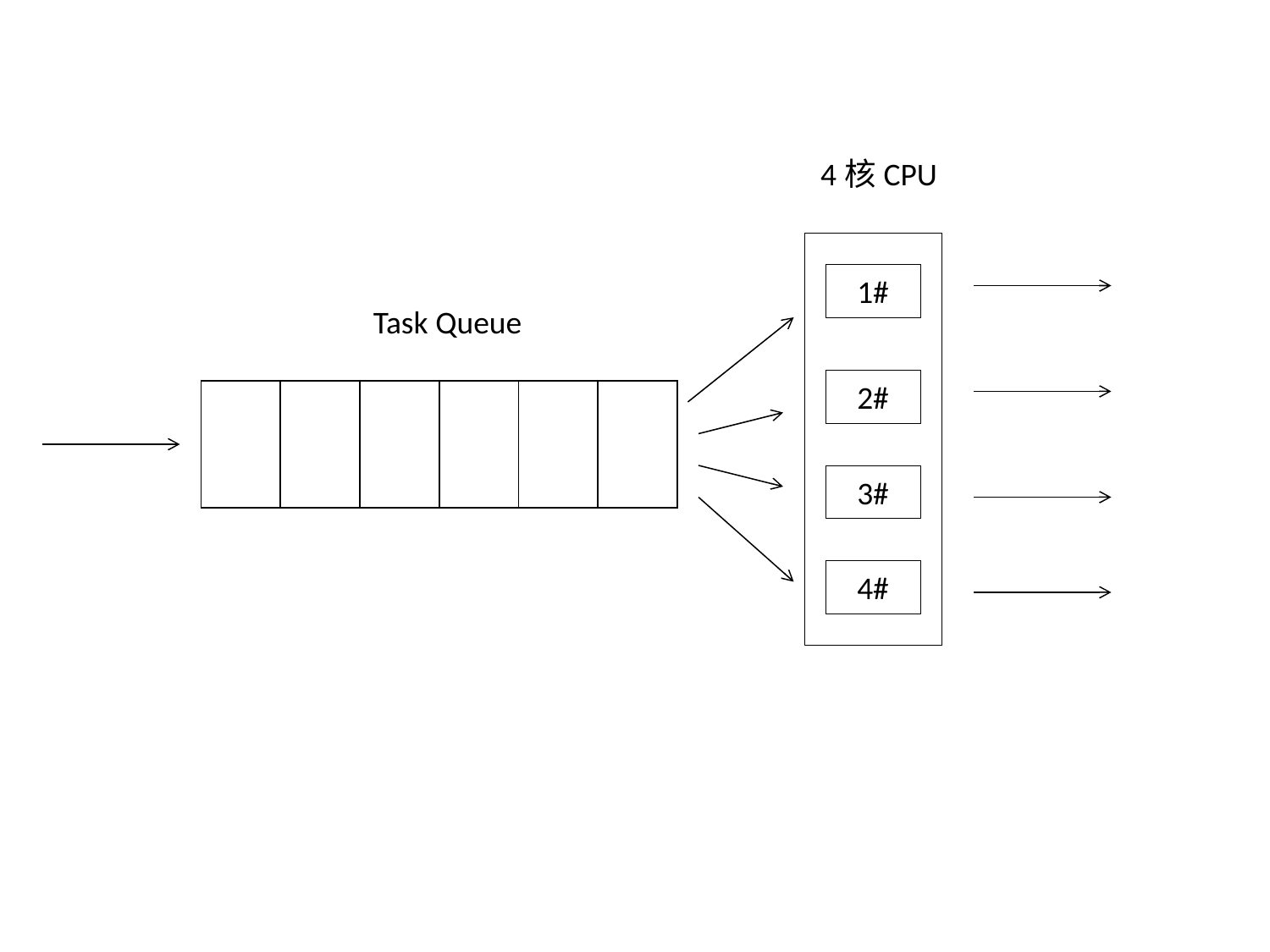

4核CPU

1#
Task Queue
2#
|  |  |  |  |  |  |
| --- | --- | --- | --- | --- | --- |
3#
4#